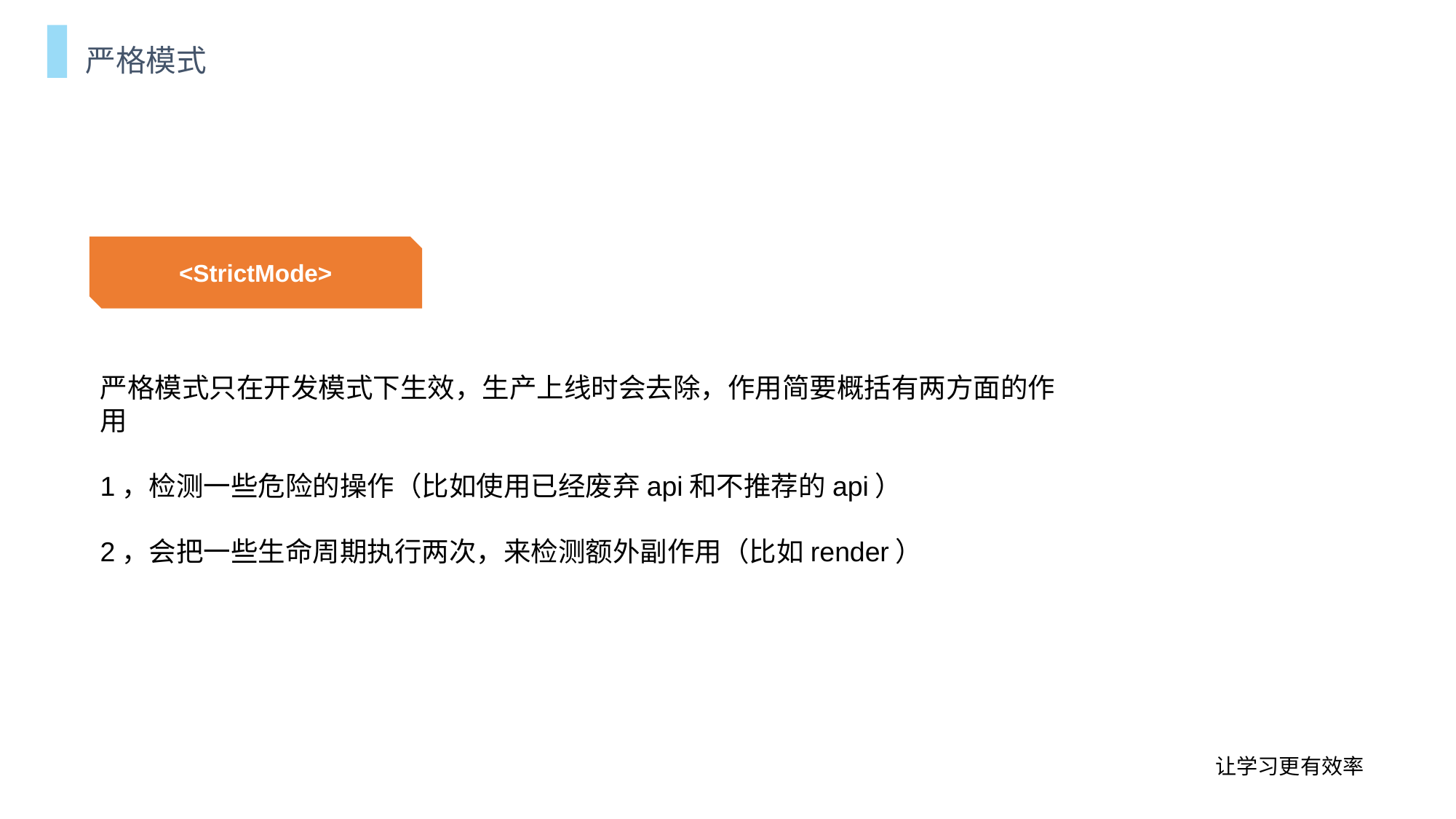

严格模式

<StrictMode>
严格模式只在开发模式下生效，生产上线时会去除，作用简要概括有两方面的作用

1，检测一些危险的操作（比如使用已经废弃api和不推荐的api）

2，会把一些生命周期执行两次，来检测额外副作用（比如render）